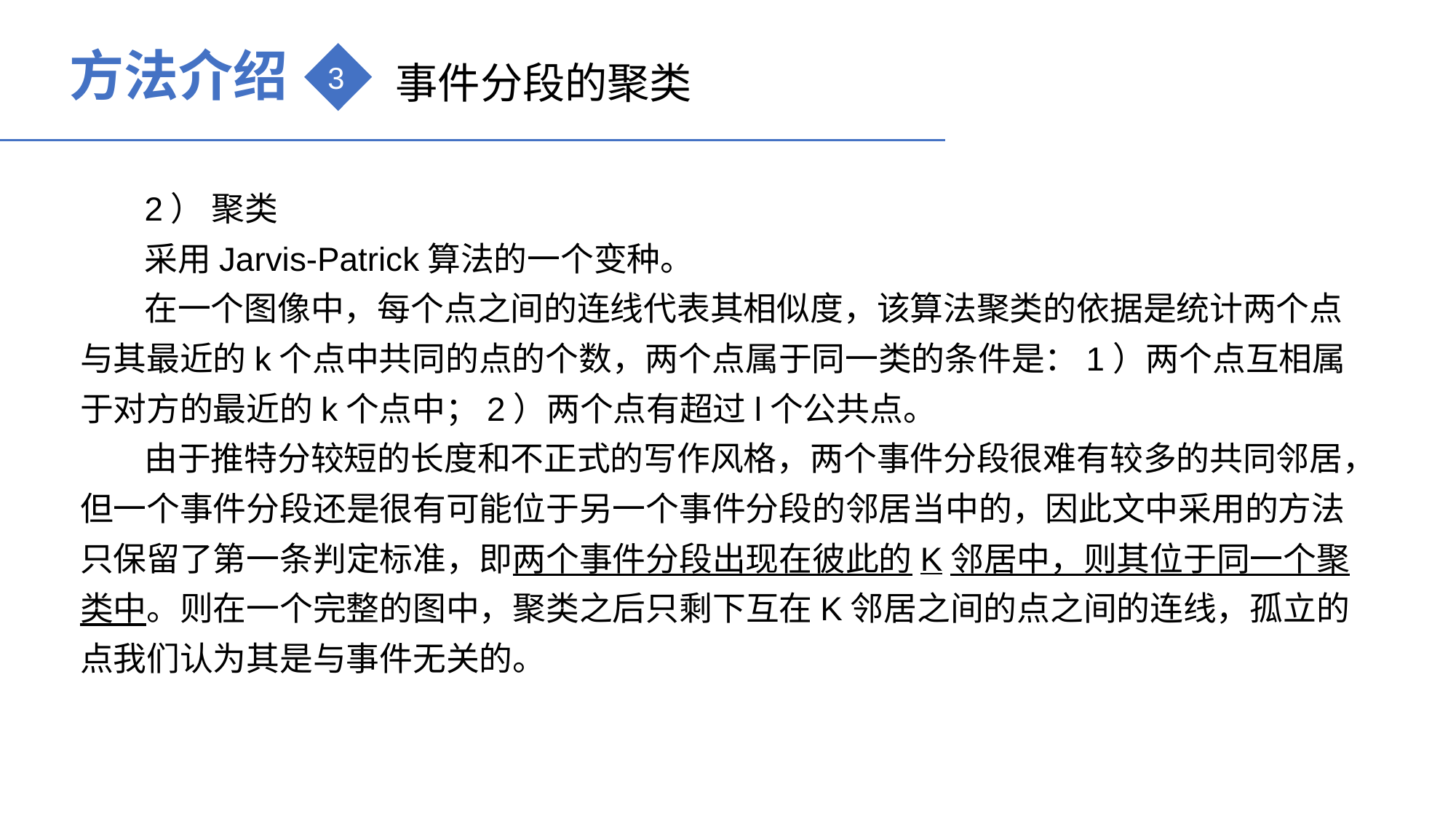

方法介绍
事件分段的聚类

3
2） 聚类
采用Jarvis-Patrick算法的一个变种。
在一个图像中，每个点之间的连线代表其相似度，该算法聚类的依据是统计两个点与其最近的k个点中共同的点的个数，两个点属于同一类的条件是：1）两个点互相属于对方的最近的k个点中；2）两个点有超过l个公共点。
由于推特分较短的长度和不正式的写作风格，两个事件分段很难有较多的共同邻居，但一个事件分段还是很有可能位于另一个事件分段的邻居当中的，因此文中采用的方法只保留了第一条判定标准，即两个事件分段出现在彼此的K邻居中，则其位于同一个聚类中。则在一个完整的图中，聚类之后只剩下互在K邻居之间的点之间的连线，孤立的点我们认为其是与事件无关的。